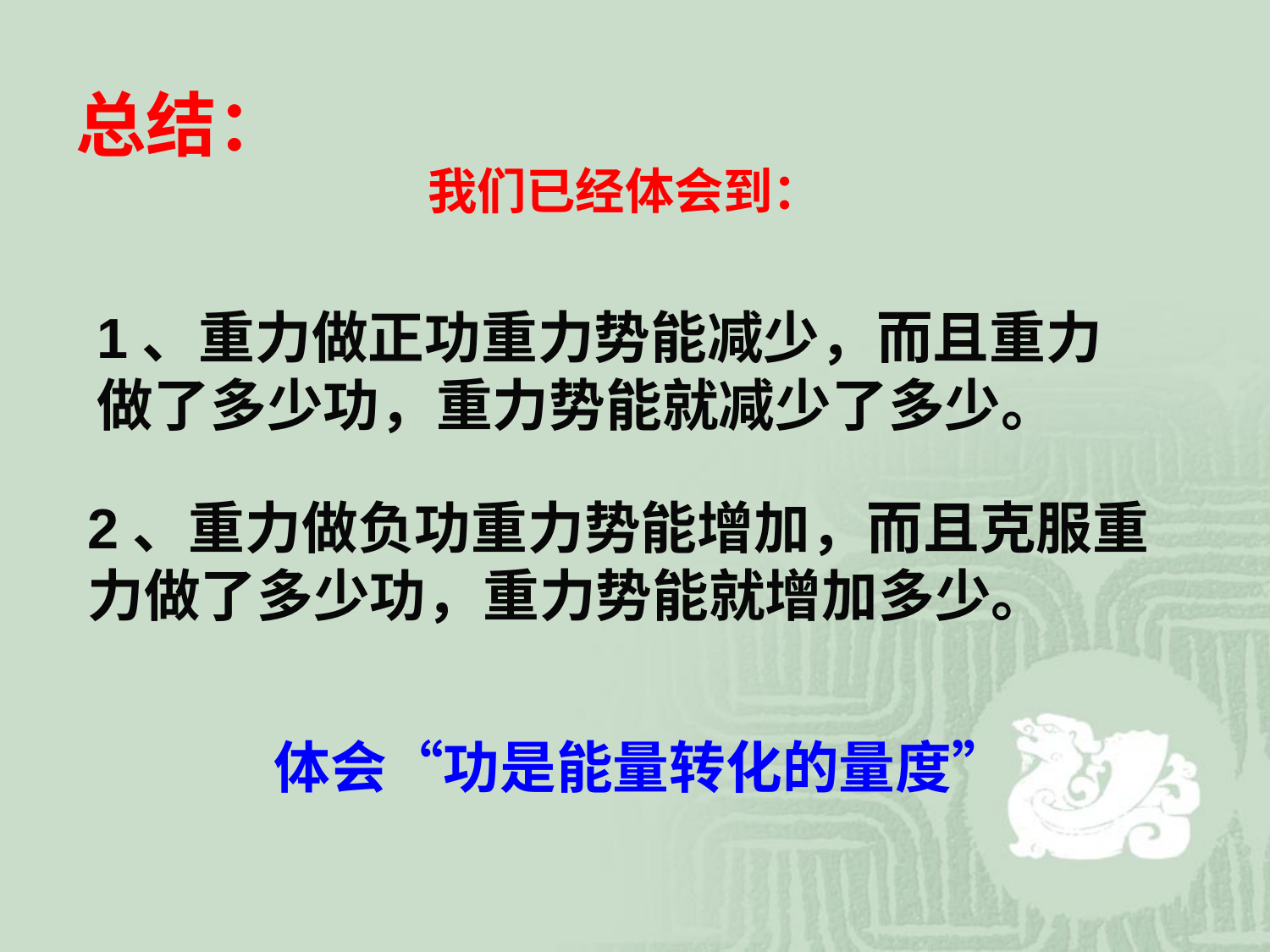

总结：
我们已经体会到：
1、重力做正功重力势能减少，而且重力做了多少功，重力势能就减少了多少。
2、重力做负功重力势能增加，而且克服重力做了多少功，重力势能就增加多少。
体会“功是能量转化的量度”